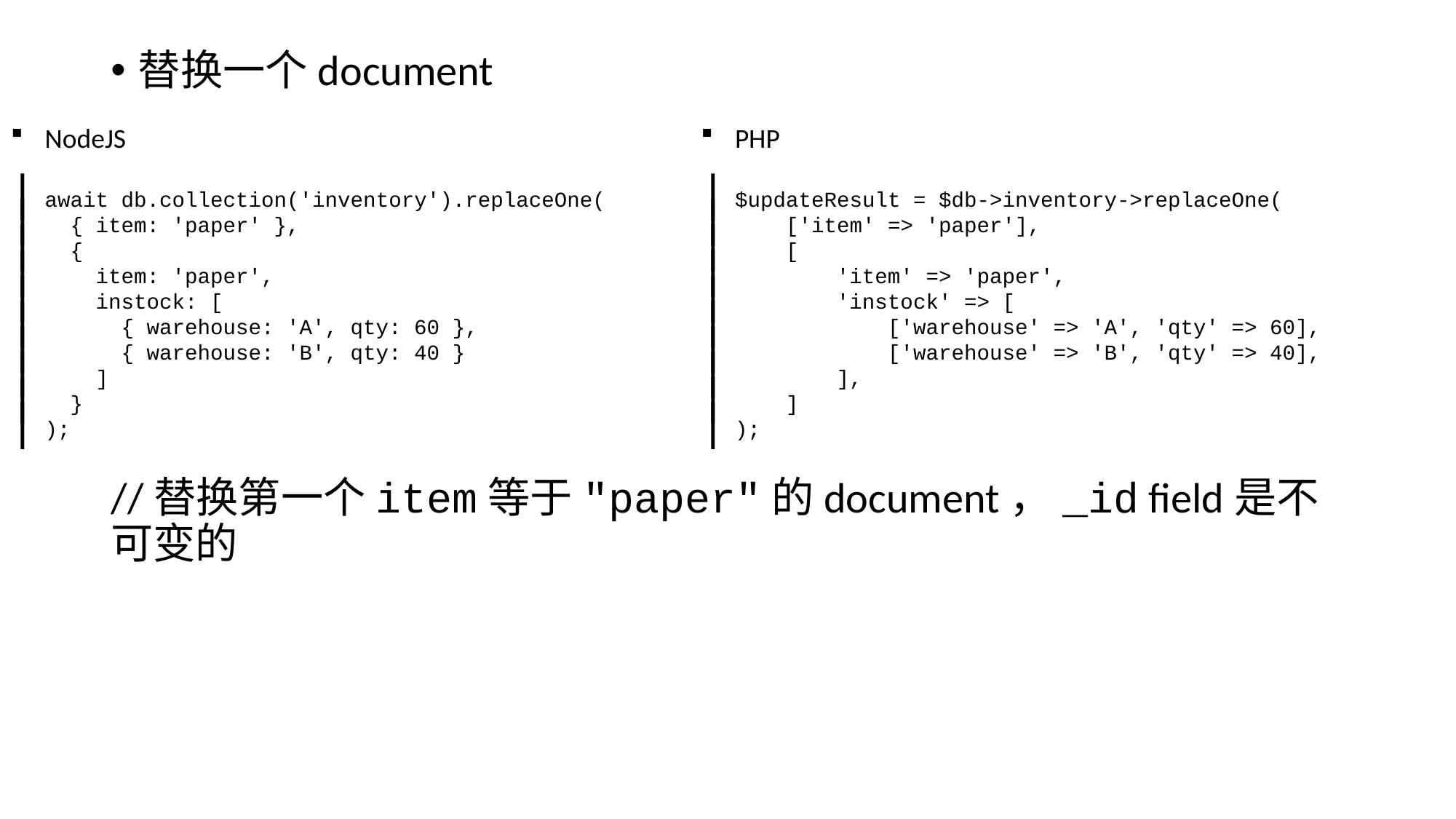

替换一个document

//替换第一个item等于"paper"的document，_id field是不可变的
NodeJS

await db.collection('inventory').replaceOne(
  { item: 'paper' },
  {
    item: 'paper',
    instock: [
      { warehouse: 'A', qty: 60 },
      { warehouse: 'B', qty: 40 }
    ]
  }
);
PHP

$updateResult = $db->inventory->replaceOne(
    ['item' => 'paper'],
    [
        'item' => 'paper',
        'instock' => [
            ['warehouse' => 'A', 'qty' => 60],
            ['warehouse' => 'B', 'qty' => 40],
        ],
    ]
);